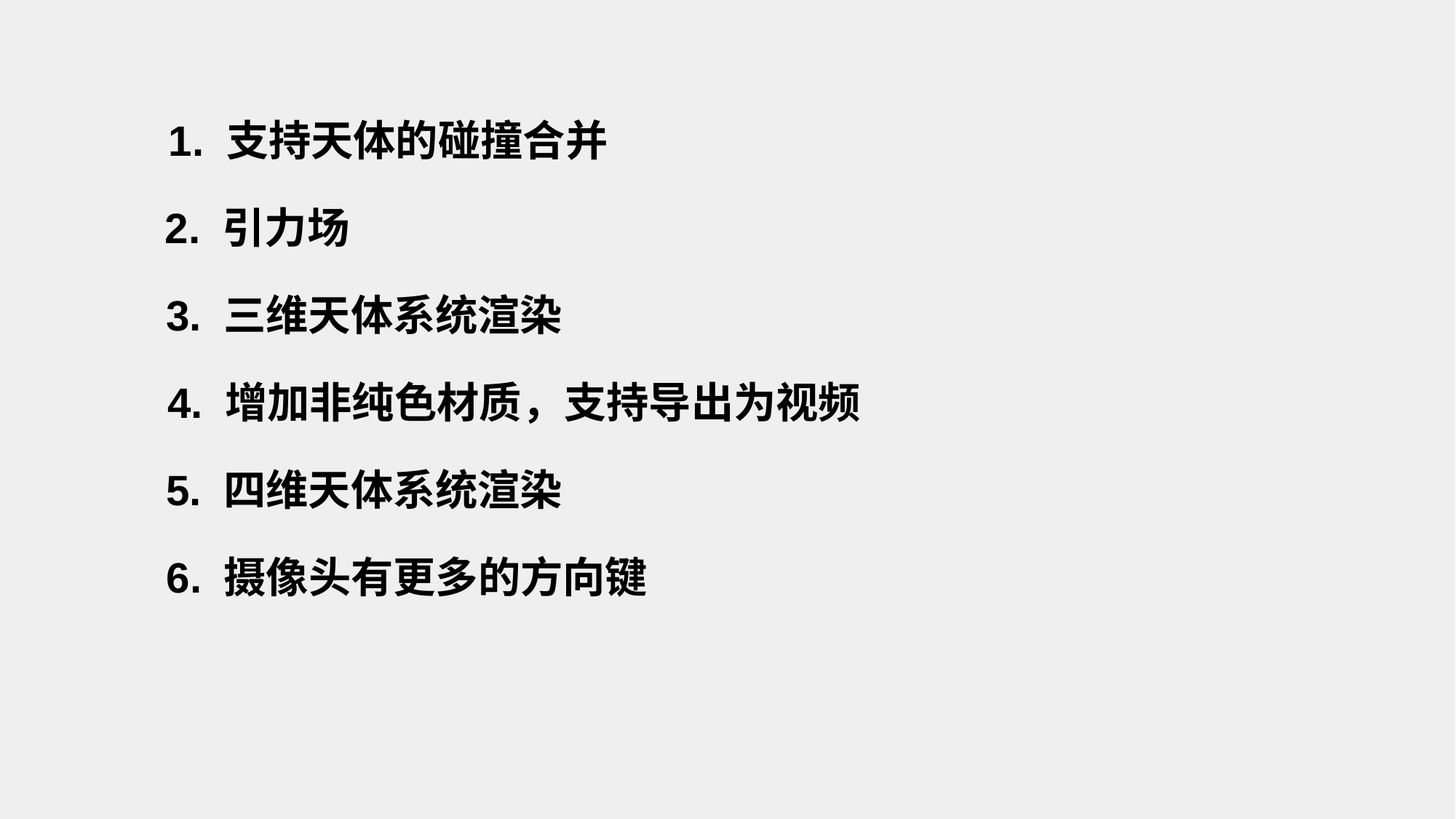

1. 支持天体的碰撞合并
2. 引力场
3. 三维天体系统渲染
4. 增加非纯色材质，支持导出为视频
5. 四维天体系统渲染
6. 摄像头有更多的方向键